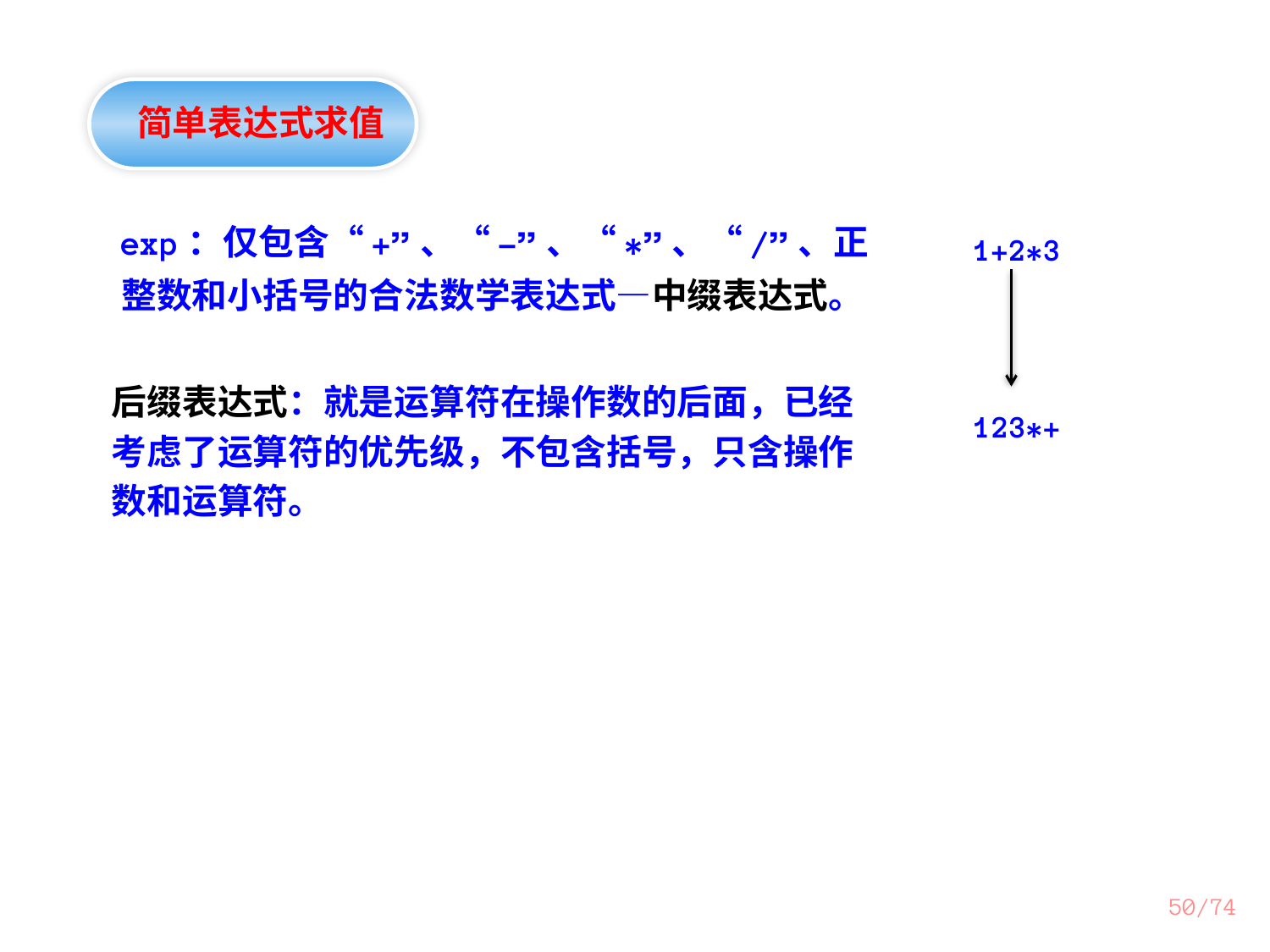

简单表达式求值
exp：仅包含“+”、“-”、“*”、“/”、正整数和小括号的合法数学表达式—中缀表达式。
1+2*3
后缀表达式：就是运算符在操作数的后面，已经考虑了运算符的优先级，不包含括号，只含操作数和运算符。
123*+
50/74